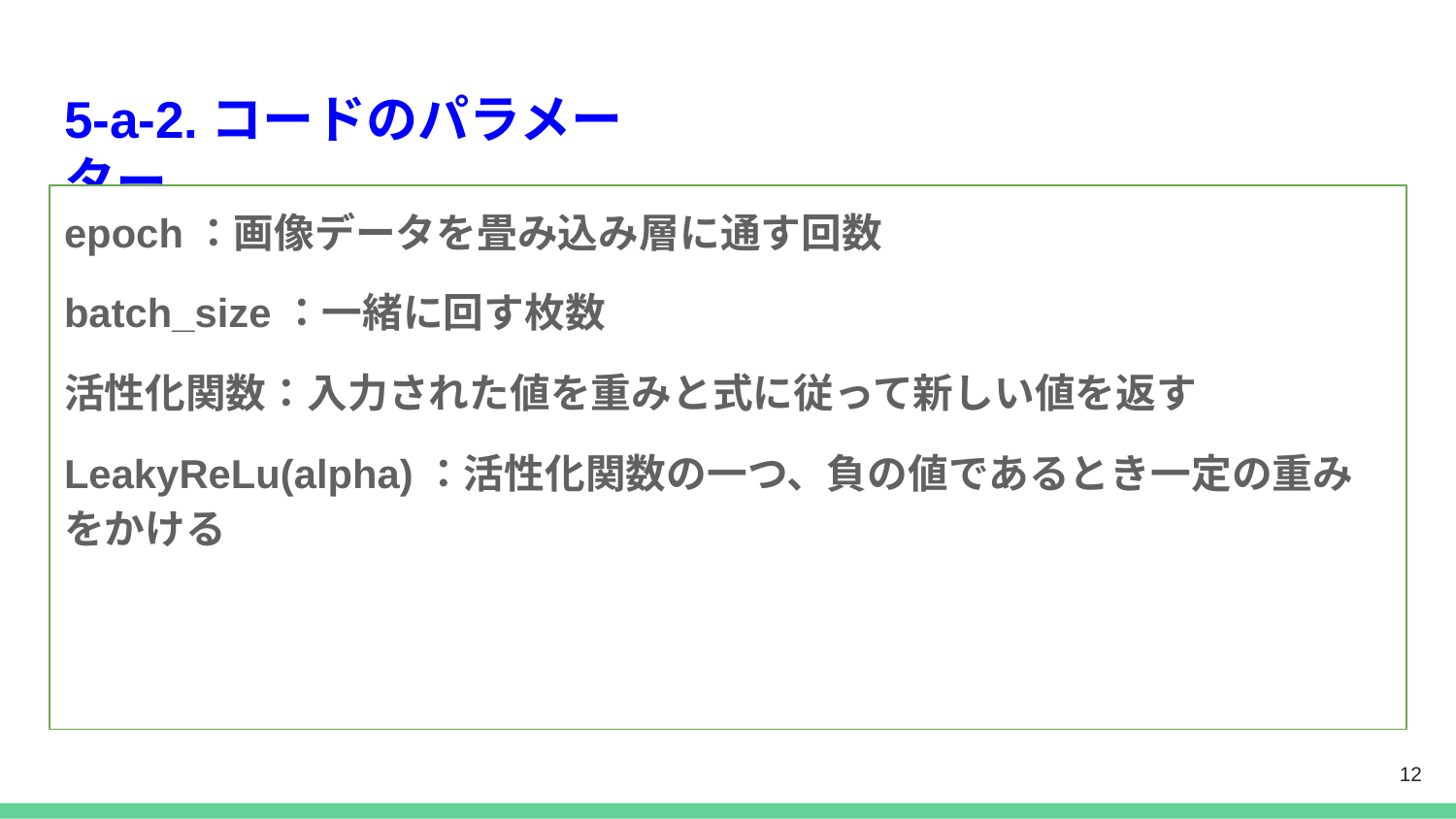

# 5-a-2.コードのパラメーター

epoch：画像データを畳み込み層に通す回数
batch_size：一緒に回す枚数
活性化関数：入力された値を重みと式に従って新しい値を返す
LeakyReLu(alpha)：活性化関数の一つ、負の値であるとき一定の重みをかける
12